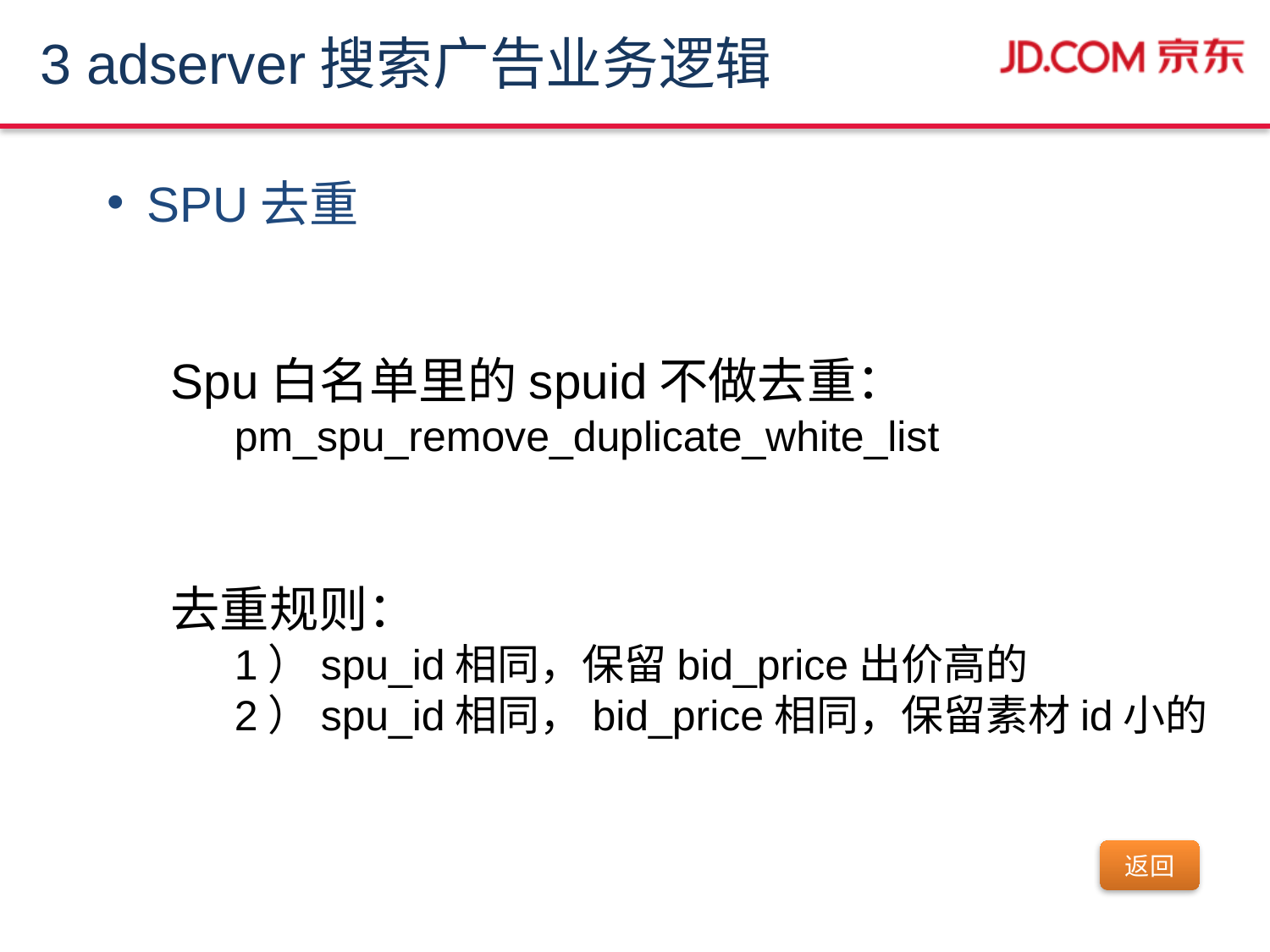

# 3 adserver搜索广告业务逻辑
SPU去重

Spu白名单里的spuid不做去重：
pm_spu_remove_duplicate_white_list

去重规则：
1）spu_id相同，保留bid_price出价高的
2）spu_id相同，bid_price相同，保留素材id小的
返回